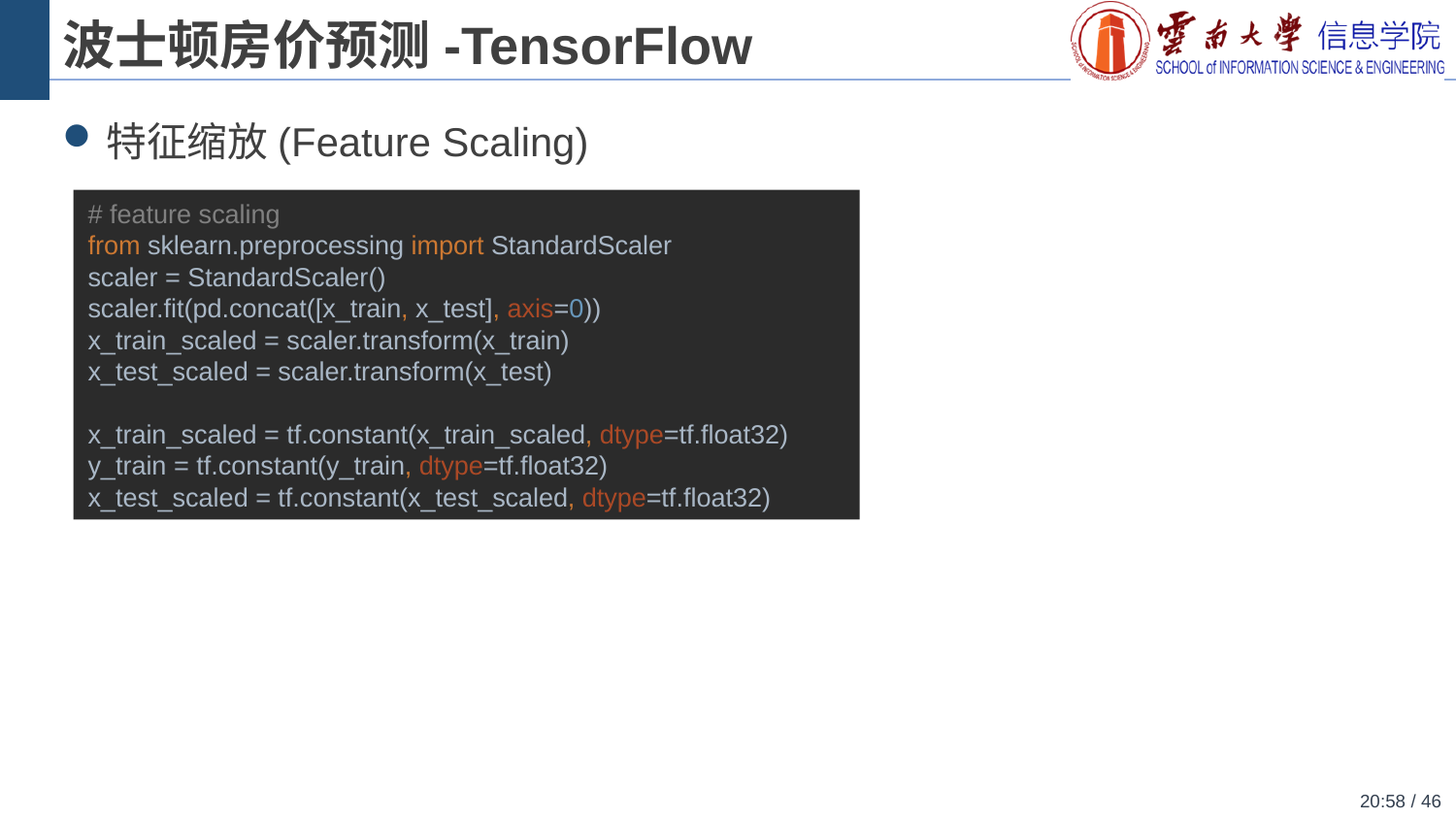

# 波士顿房价预测-TensorFlow
特征缩放(Feature Scaling)
# feature scaling from sklearn.preprocessing import StandardScaler scaler = StandardScaler() scaler.fit(pd.concat([x_train, x_test], axis=0)) x_train_scaled = scaler.transform(x_train) x_test_scaled = scaler.transform(x_test) x_train_scaled = tf.constant(x_train_scaled, dtype=tf.float32) y_train = tf.constant(y_train, dtype=tf.float32) x_test_scaled = tf.constant(x_test_scaled, dtype=tf.float32)